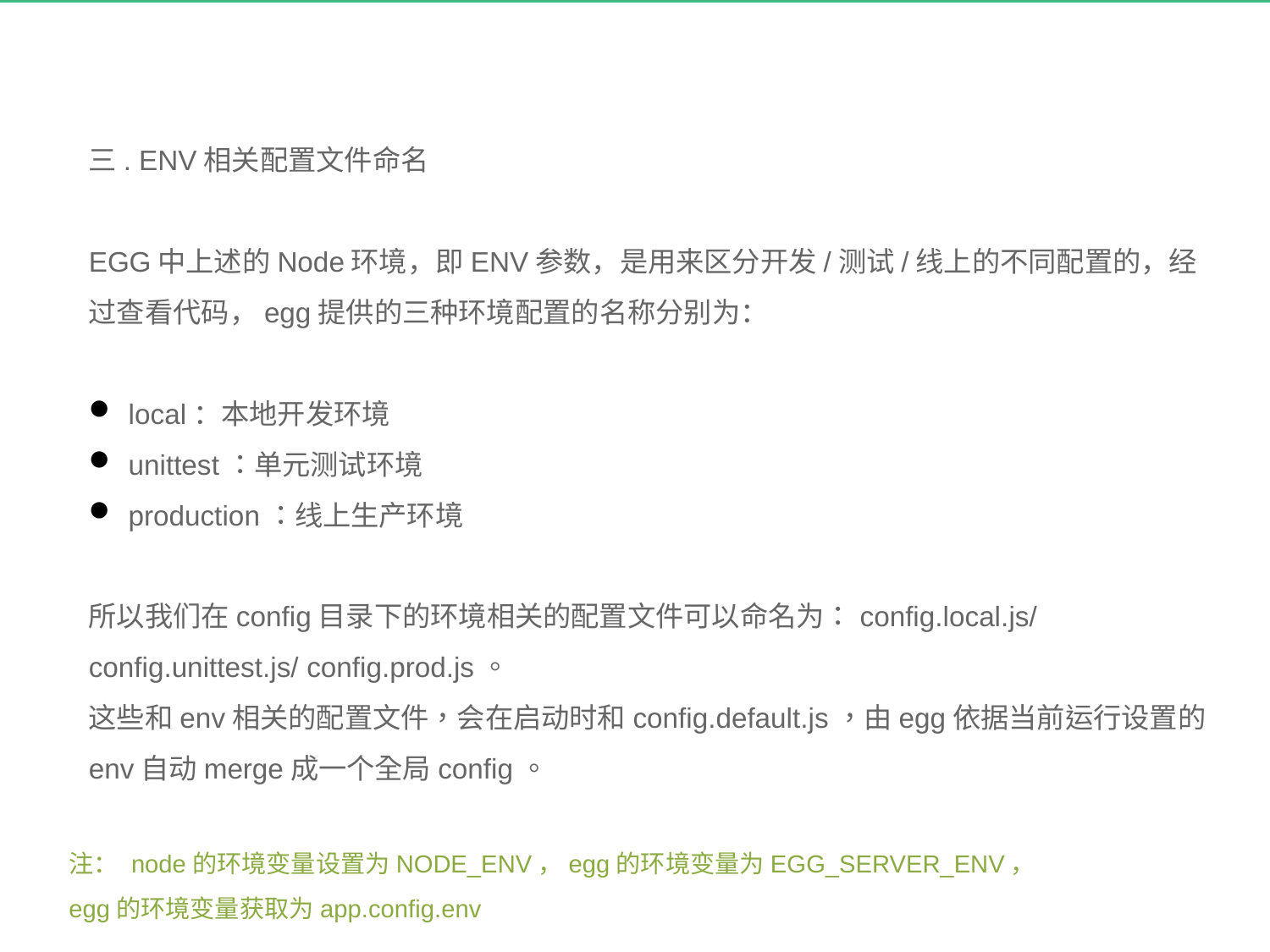

三. ENV相关配置文件命名

EGG中上述的Node环境，即ENV参数，是用来区分开发/测试/线上的不同配置的，经过查看代码，egg提供的三种环境配置的名称分别为：

local：本地开发环境
unittest：单元测试环境
production：线上生产环境

所以我们在config目录下的环境相关的配置文件可以命名为：config.local.js/config.unittest.js/ config.prod.js。
这些和env相关的配置文件，会在启动时和config.default.js，由egg依据当前运行设置的env自动merge成一个全局config。

注： node的环境变量设置为NODE_ENV，egg的环境变量为EGG_SERVER_ENV，
egg的环境变量获取为app.config.env